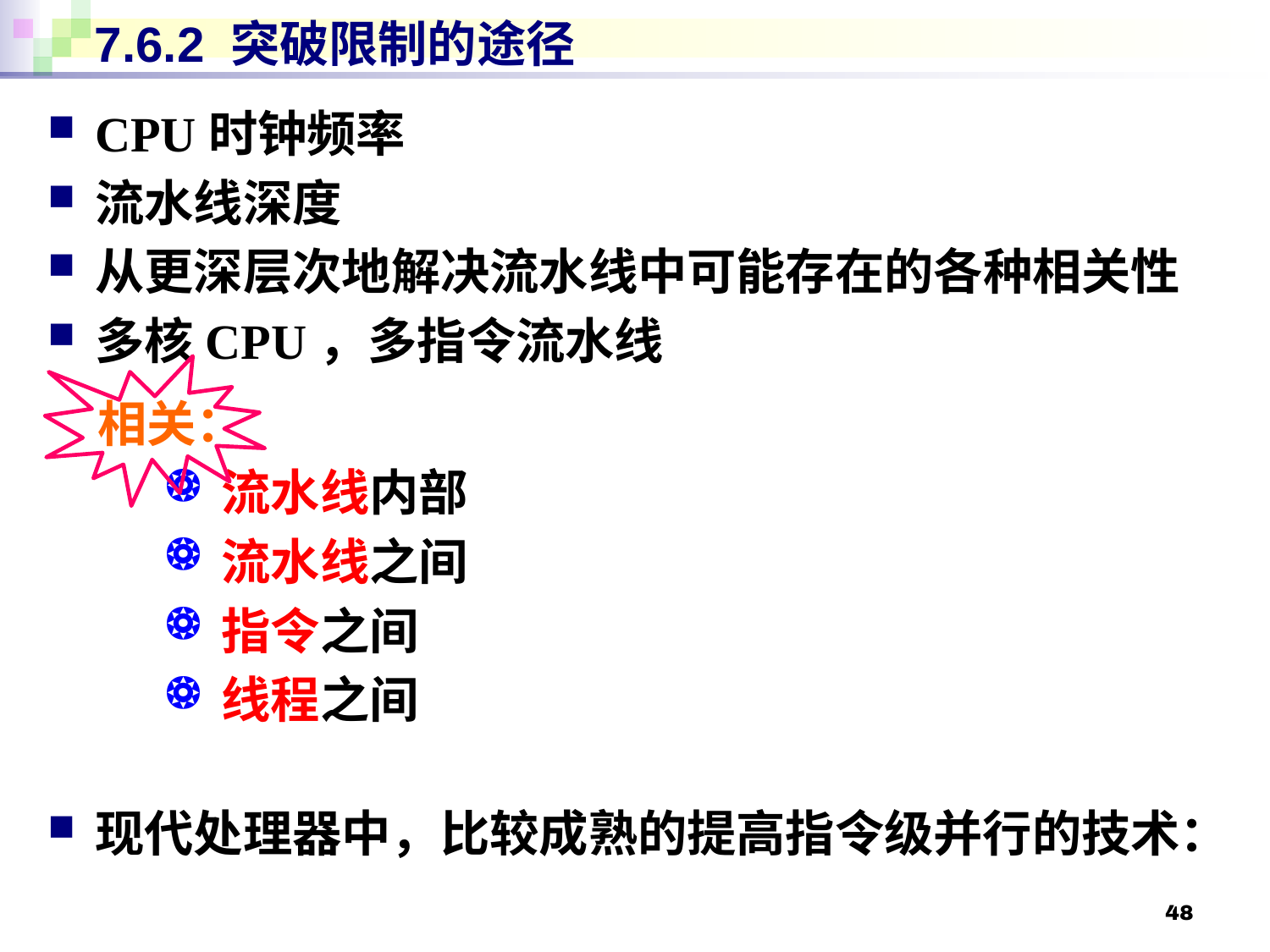

# 7.6.2 突破限制的途径
CPU时钟频率
流水线深度
从更深层次地解决流水线中可能存在的各种相关性
多核CPU，多指令流水线

相关：
流水线内部
流水线之间
指令之间
线程之间
现代处理器中，比较成熟的提高指令级并行的技术：
48